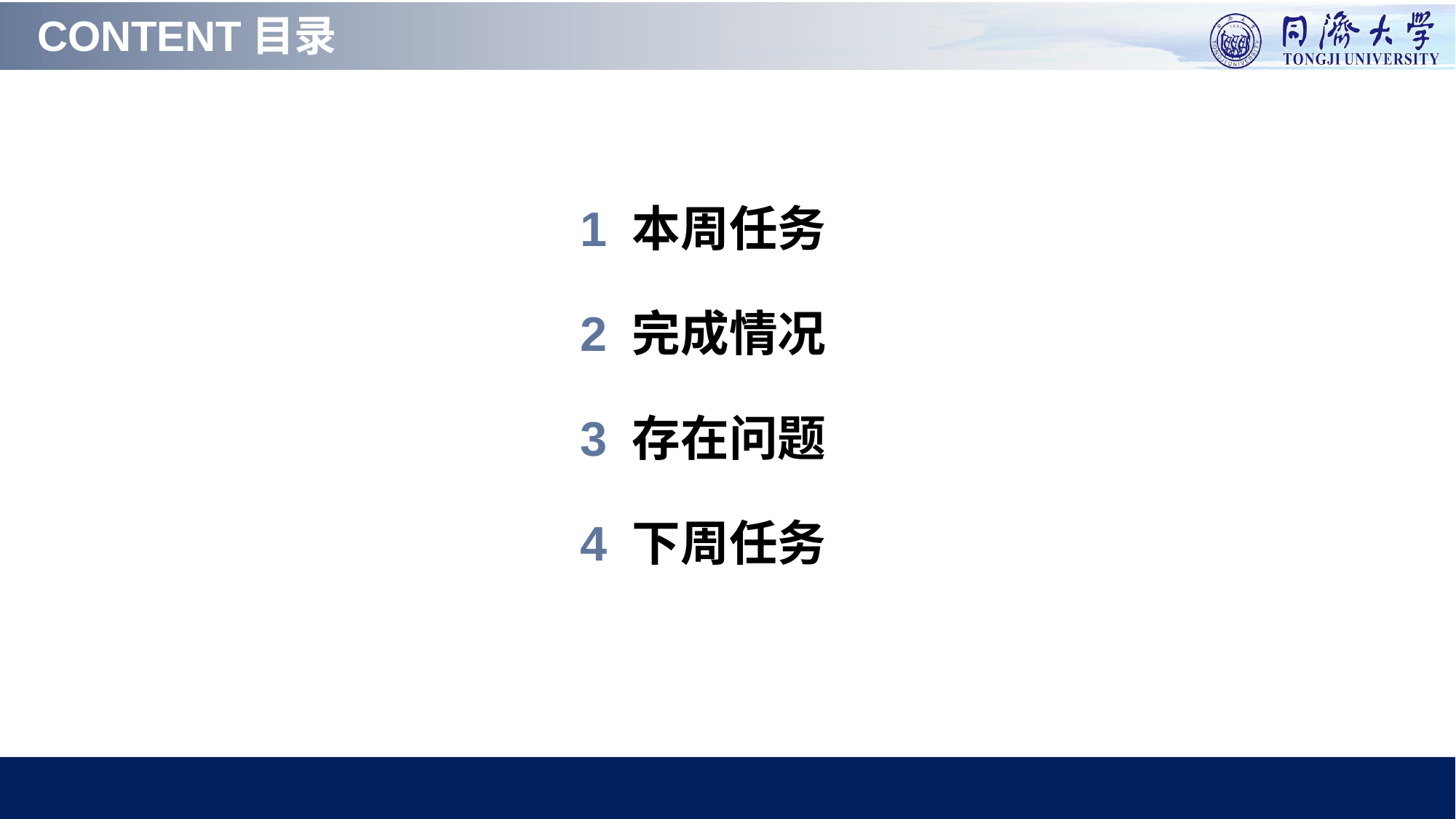

# content目录

1 本周任务
2 完成情况
3 存在问题
4 下周任务

2